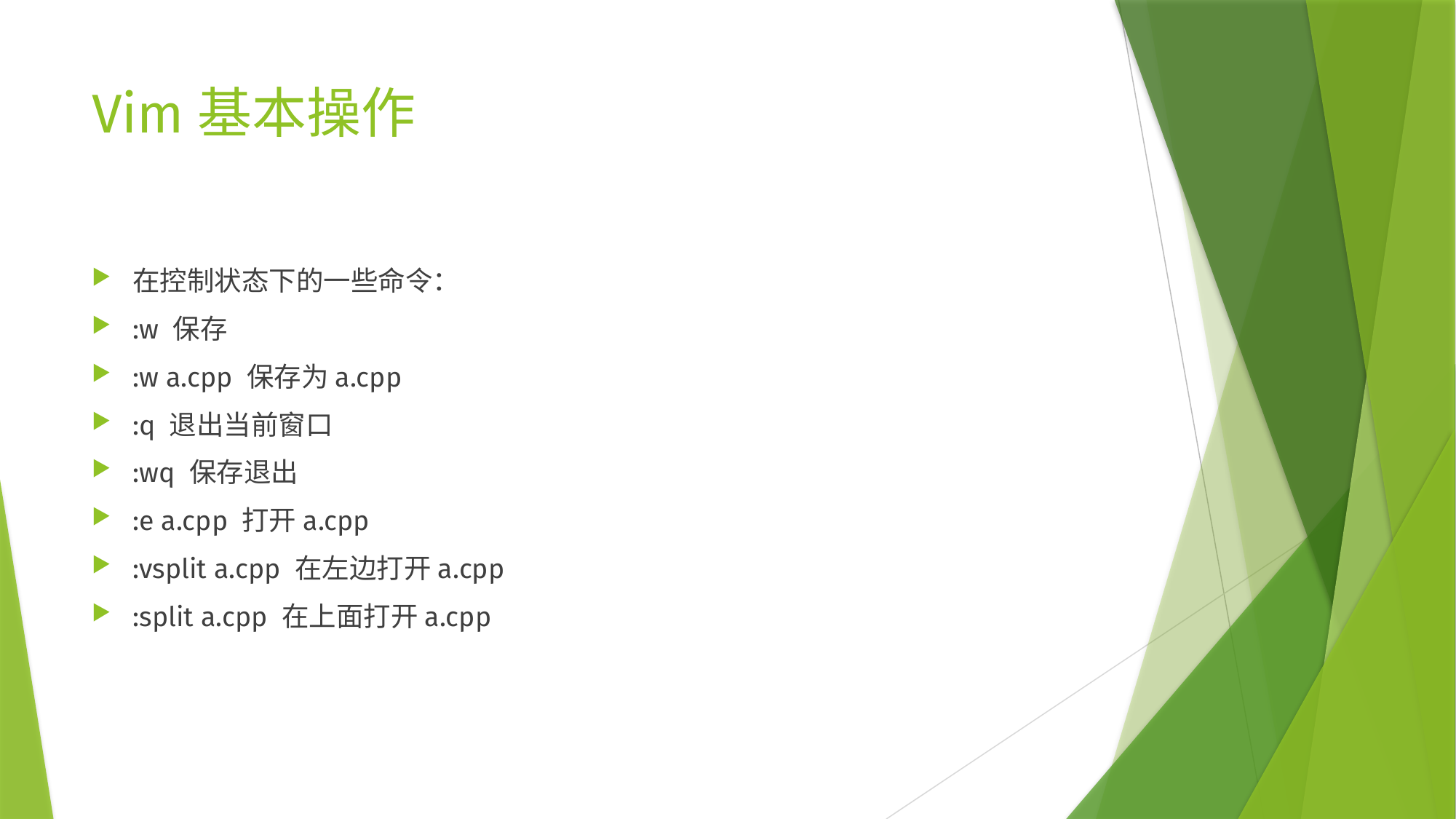

# Vim基本操作
在控制状态下的一些命令：
:w 保存
:w a.cpp 保存为a.cpp
:q 退出当前窗口
:wq 保存退出
:e a.cpp 打开a.cpp
:vsplit a.cpp 在左边打开a.cpp
:split a.cpp 在上面打开a.cpp